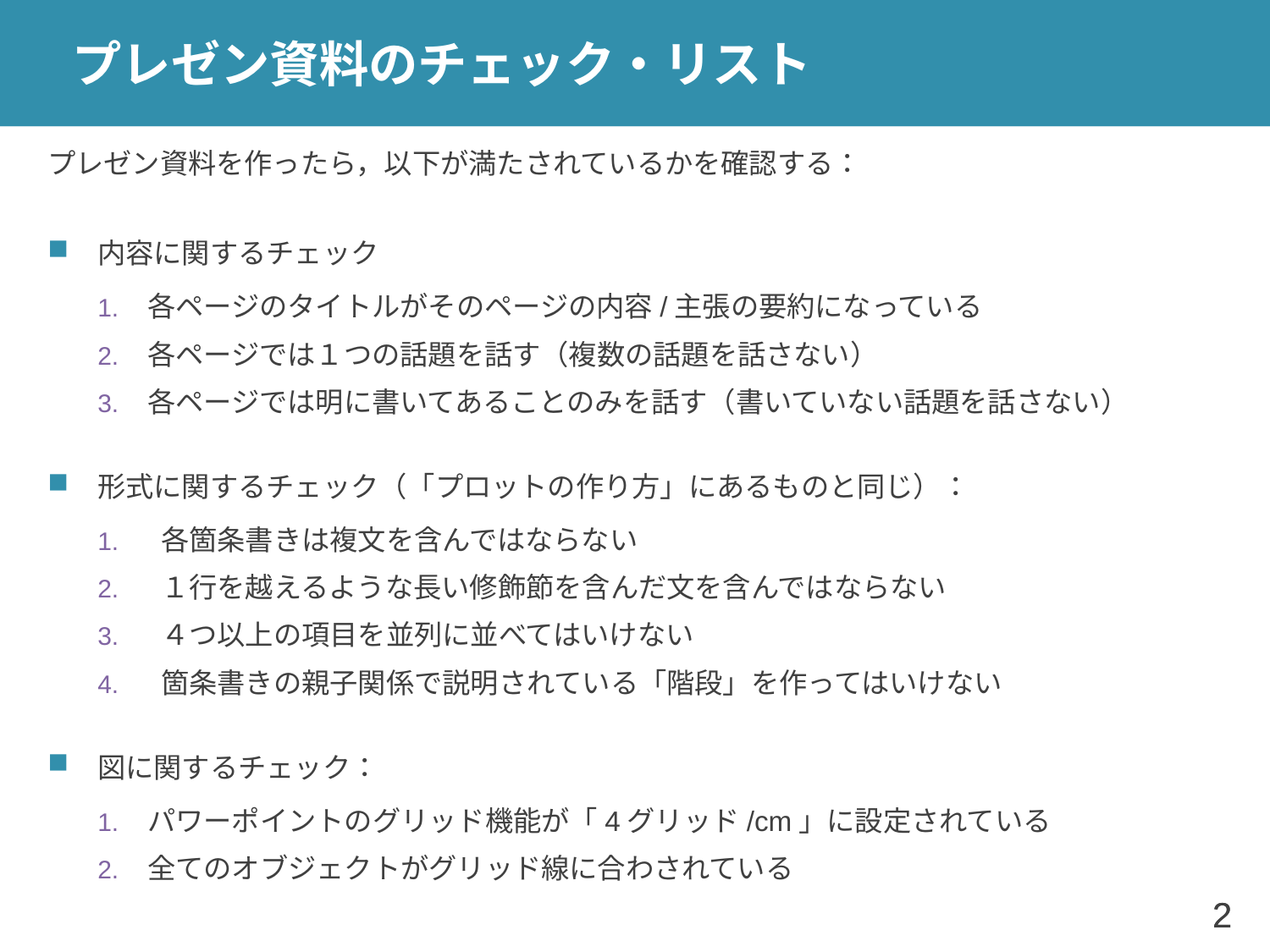

# プレゼン資料のチェック・リスト
プレゼン資料を作ったら，以下が満たされているかを確認する：
内容に関するチェック
各ページのタイトルがそのページの内容/主張の要約になっている
各ページでは１つの話題を話す（複数の話題を話さない）
各ページでは明に書いてあることのみを話す（書いていない話題を話さない）
形式に関するチェック（「プロットの作り方」にあるものと同じ）：
各箇条書きは複文を含んではならない
１行を越えるような長い修飾節を含んだ文を含んではならない
４つ以上の項目を並列に並べてはいけない
箇条書きの親子関係で説明されている「階段」を作ってはいけない
図に関するチェック：
パワーポイントのグリッド機能が「4グリッド/cm」に設定されている
全てのオブジェクトがグリッド線に合わされている